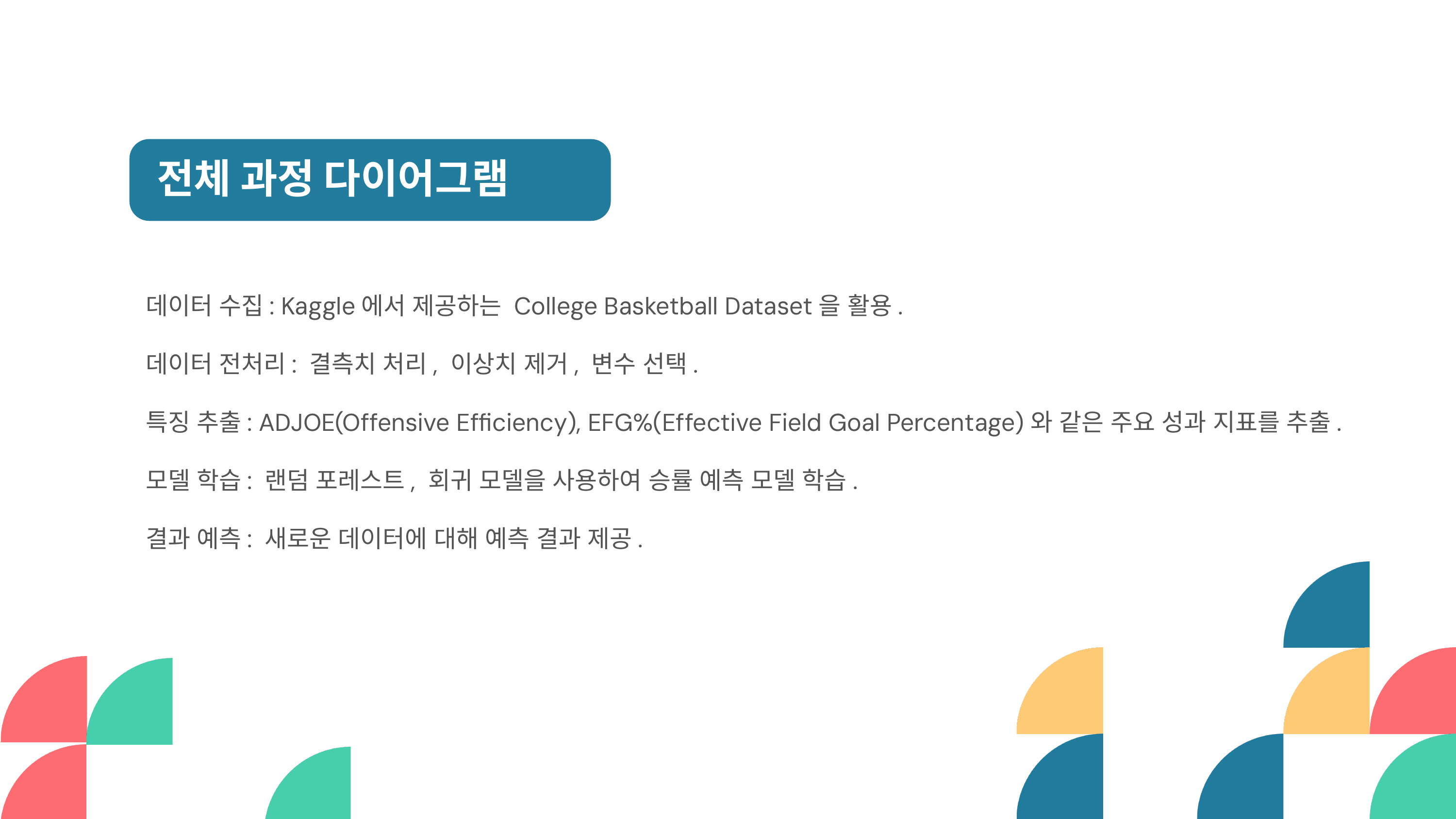

전체 과정 다이어그램
데이터 수집: Kaggle에서 제공하는 College Basketball Dataset을 활용.

데이터 전처리: 결측치 처리, 이상치 제거, 변수 선택.

특징 추출: ADJOE(Offensive Efficiency), EFG%(Effective Field Goal Percentage)와 같은 주요 성과 지표를 추출.

모델 학습: 랜덤 포레스트, 회귀 모델을 사용하여 승률 예측 모델 학습.

결과 예측: 새로운 데이터에 대해 예측 결과 제공.